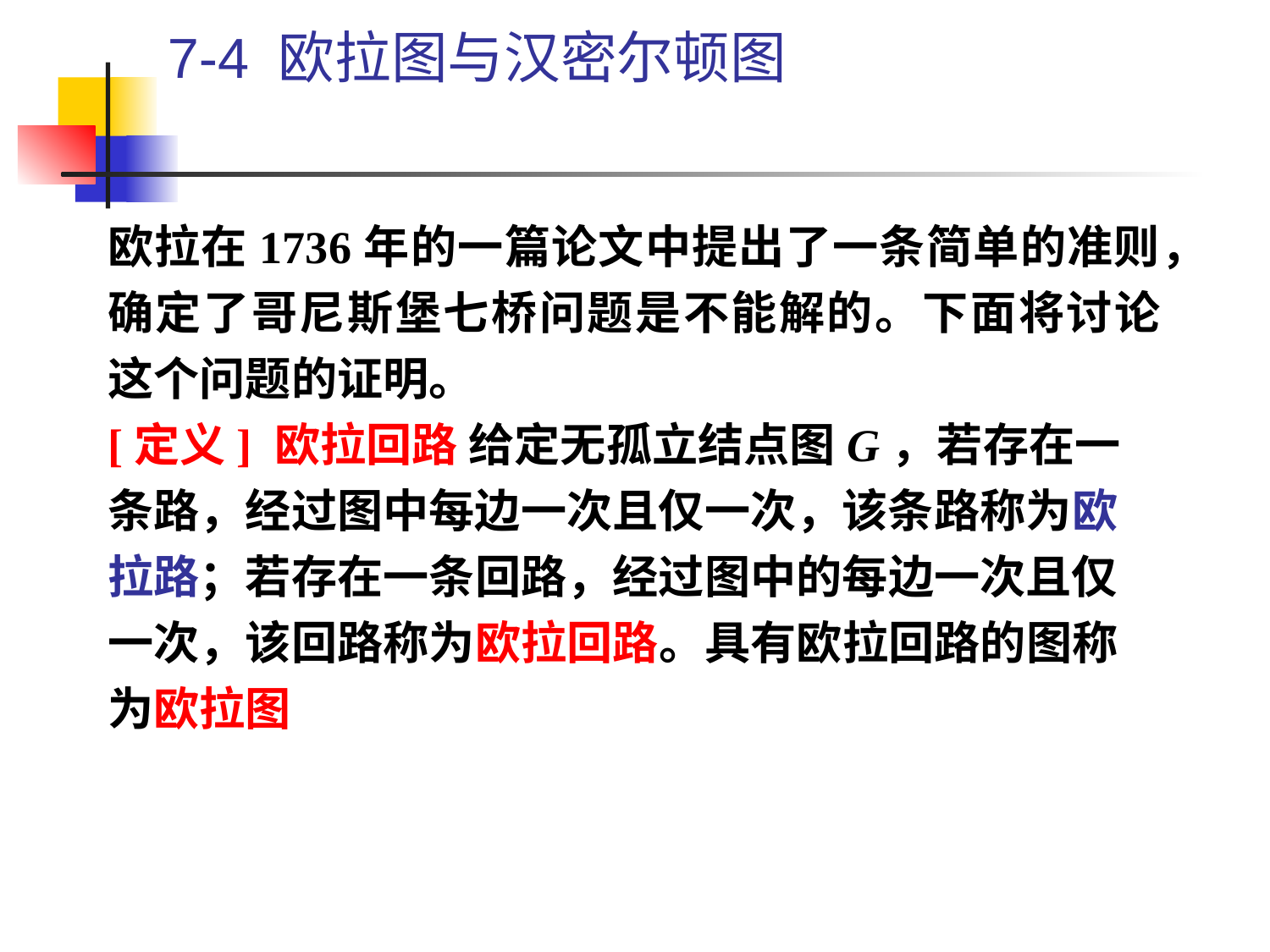

#
7-4 欧拉图与汉密尔顿图
欧拉在1736年的一篇论文中提出了一条简单的准则，确定了哥尼斯堡七桥问题是不能解的。下面将讨论这个问题的证明。
[定义] 欧拉回路 给定无孤立结点图G，若存在一条路，经过图中每边一次且仅一次，该条路称为欧拉路；若存在一条回路，经过图中的每边一次且仅一次，该回路称为欧拉回路。具有欧拉回路的图称为欧拉图